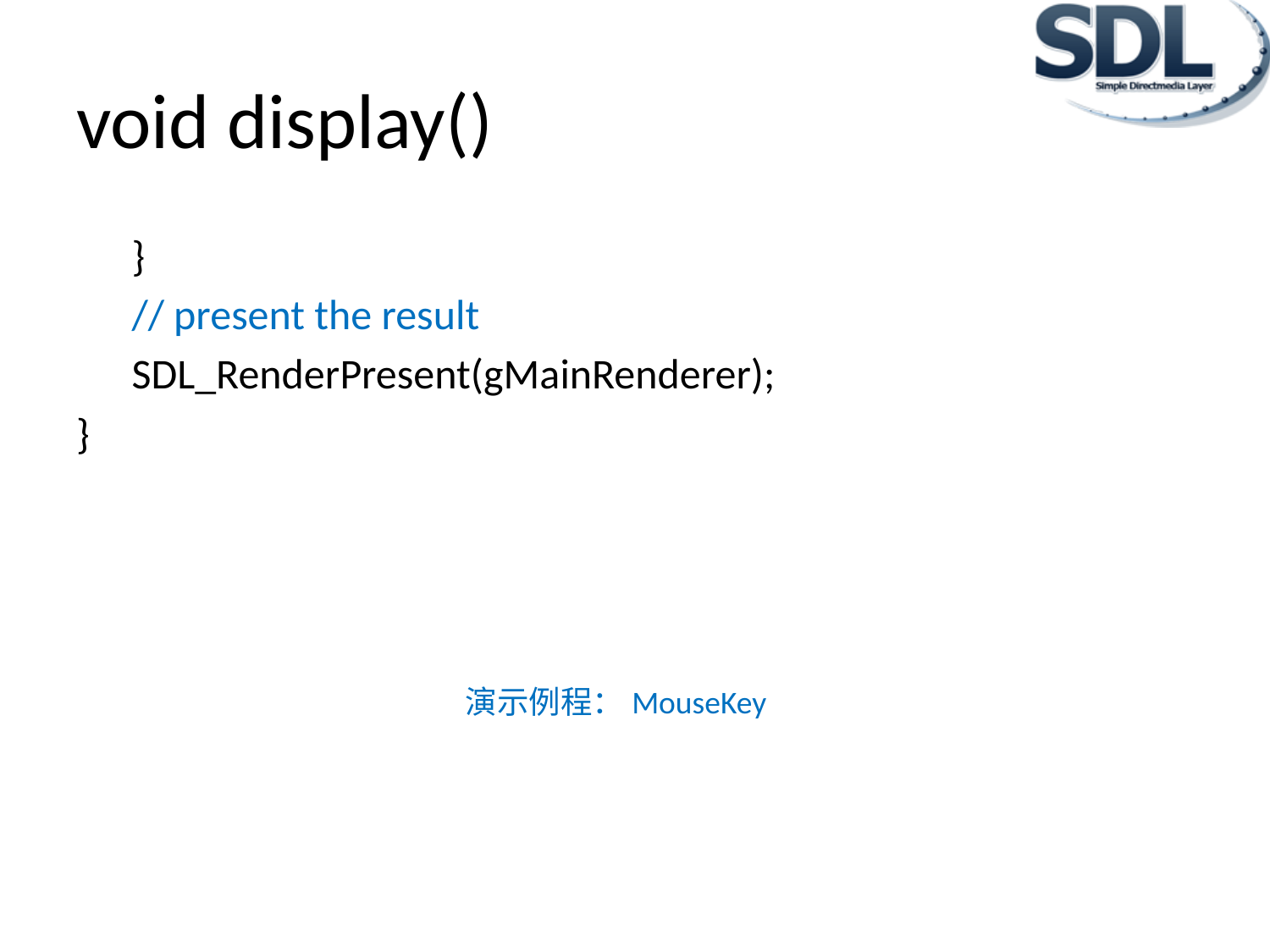

# void display()
}
// present the result
SDL_RenderPresent(gMainRenderer);
}
演示例程：MouseKey